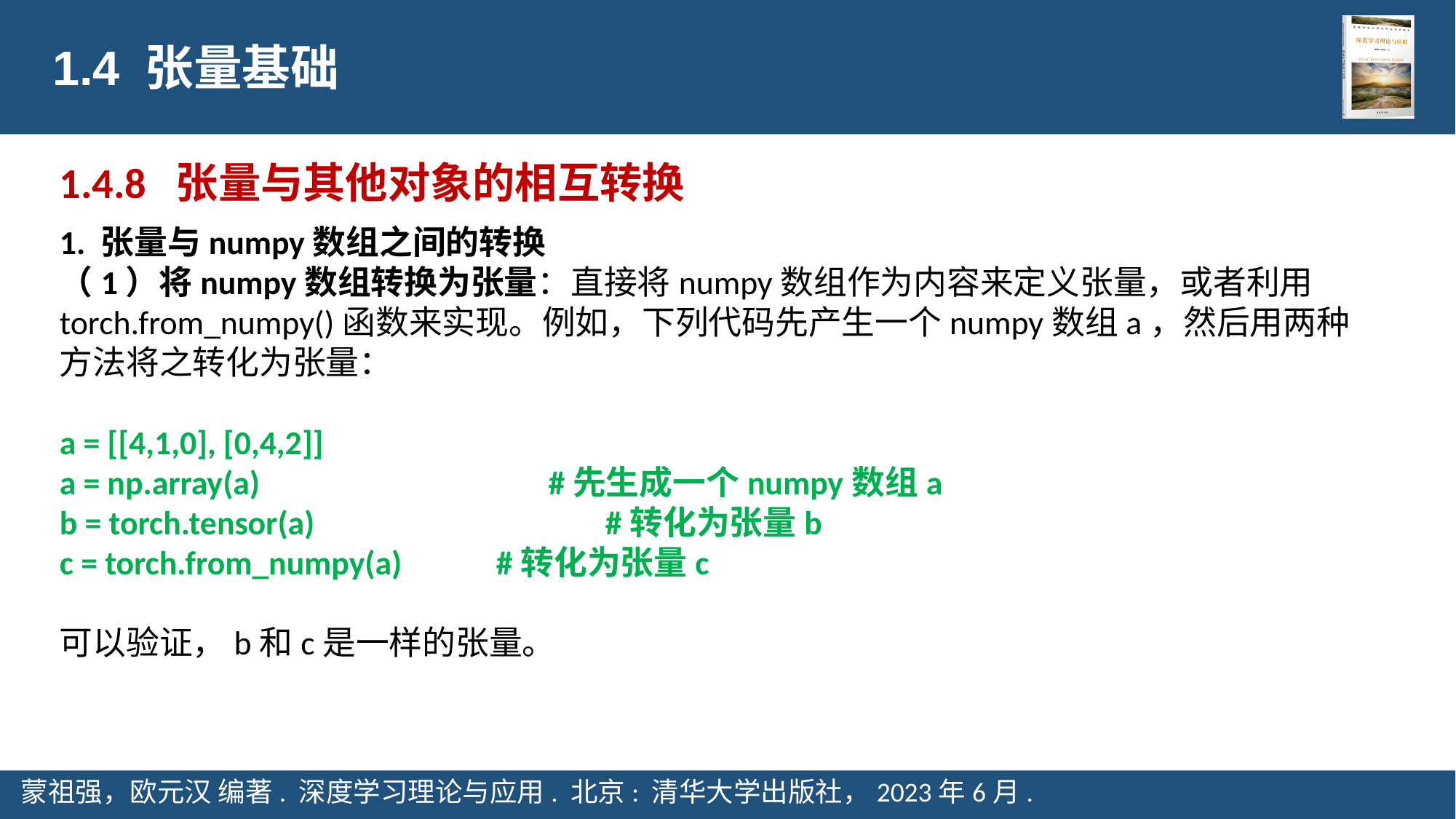

1.4 张量基础

1.4.8  张量与其他对象的相互转换
1. 张量与numpy数组之间的转换
（1）将numpy数组转换为张量：直接将numpy数组作为内容来定义张量，或者利用torch.from_numpy()函数来实现。例如，下列代码先产生一个numpy数组a，然后用两种方法将之转化为张量：

a = [[4,1,0], [0,4,2]]
a = np.array(a)			       #先生成一个numpy数组a
b = torch.tensor(a)			#转化为张量b
c = torch.from_numpy(a)	#转化为张量c

可以验证，b和c是一样的张量。